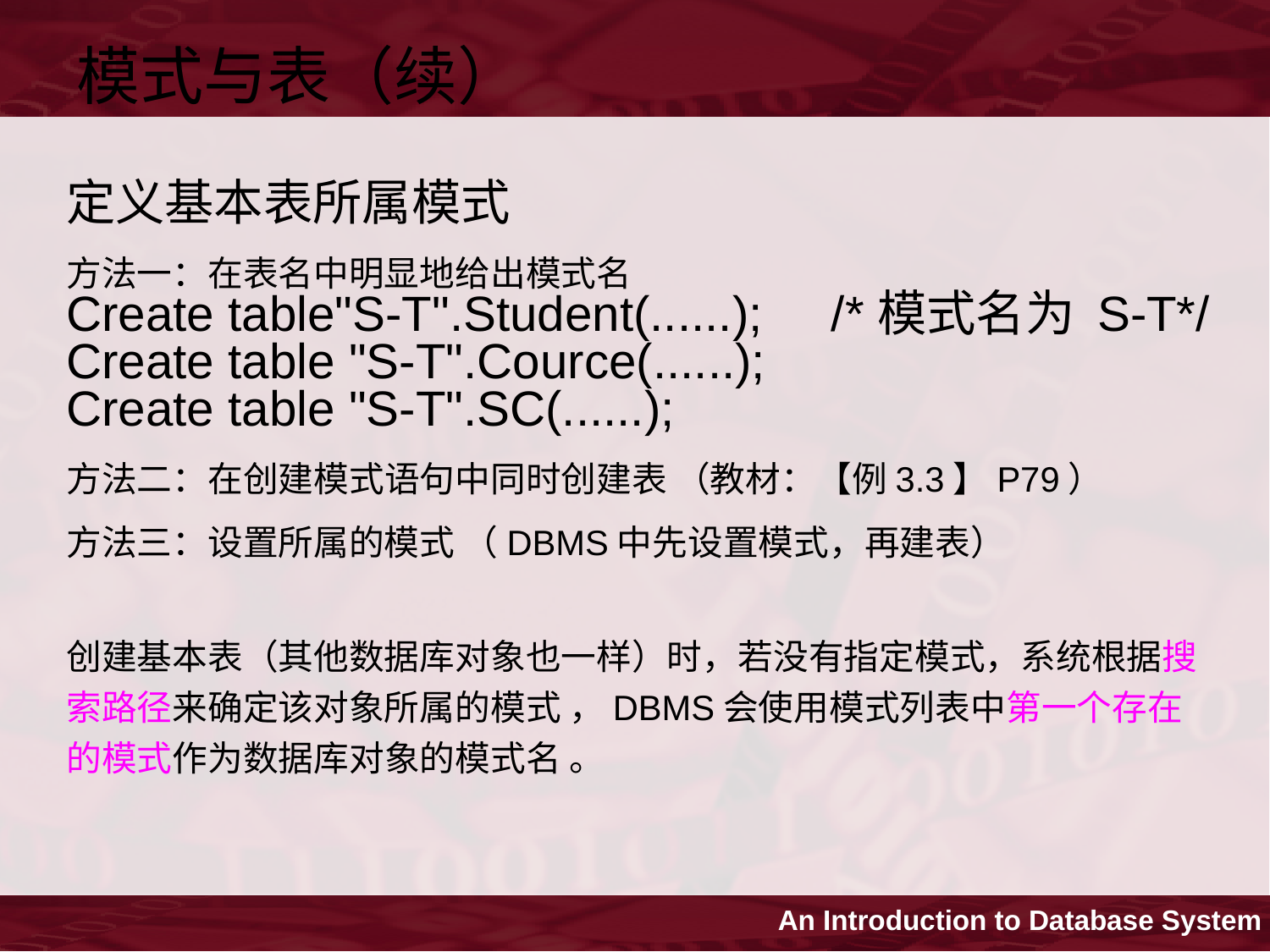

模式与表（续）
定义基本表所属模式
方法一：在表名中明显地给出模式名
Create table"S-T".Student(......);     /*模式名为 S-T*/
Create table "S-T".Cource(......);
Create table "S-T".SC(......);
方法二：在创建模式语句中同时创建表 （教材：【例3.3】P79）
方法三：设置所属的模式 （DBMS中先设置模式，再建表）

创建基本表（其他数据库对象也一样）时，若没有指定模式，系统根据搜索路径来确定该对象所属的模式 ，DBMS会使用模式列表中第一个存在的模式作为数据库对象的模式名 。